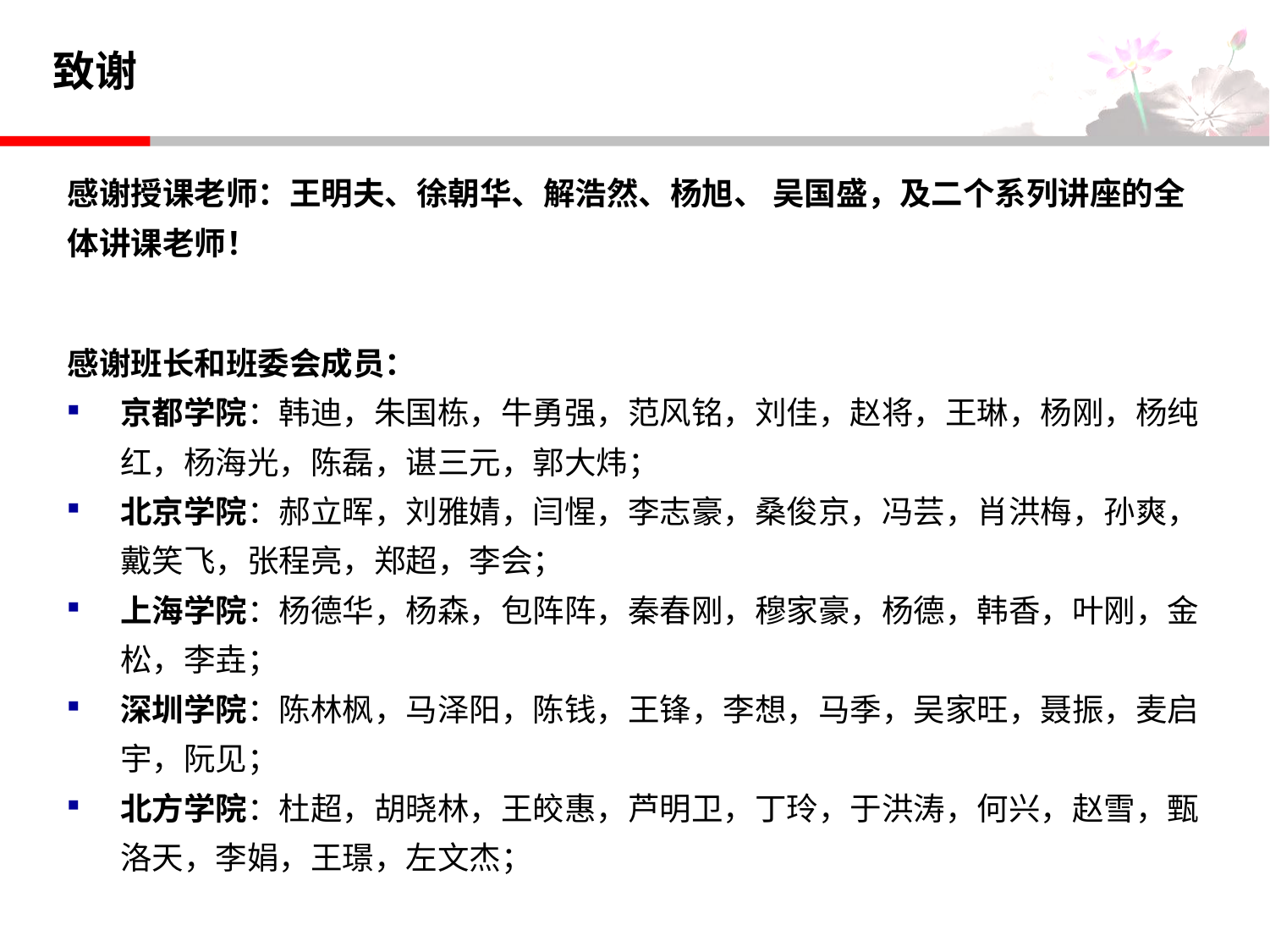

致谢
感谢授课老师：王明夫、徐朝华、解浩然、杨旭、 吴国盛，及二个系列讲座的全体讲课老师！

感谢班长和班委会成员：
京都学院：韩迪，朱国栋，牛勇强，范风铭，刘佳，赵将，王琳，杨刚，杨纯红，杨海光，陈磊，谌三元，郭大炜；
北京学院：郝立晖，刘雅婧，闫惺，李志豪，桑俊京，冯芸，肖洪梅，孙爽，戴笑飞，张程亮，郑超，李会；
上海学院：杨德华，杨森，包阵阵，秦春刚，穆家豪，杨德，韩香，叶刚，金松，李垚；
深圳学院：陈林枫，马泽阳，陈钱，王锋，李想，马季，吴家旺，聂振，麦启宇，阮见；
北方学院：杜超，胡晓林，王皎惠，芦明卫，丁玲，于洪涛，何兴，赵雪，甄洛天，李娟，王璟，左文杰；